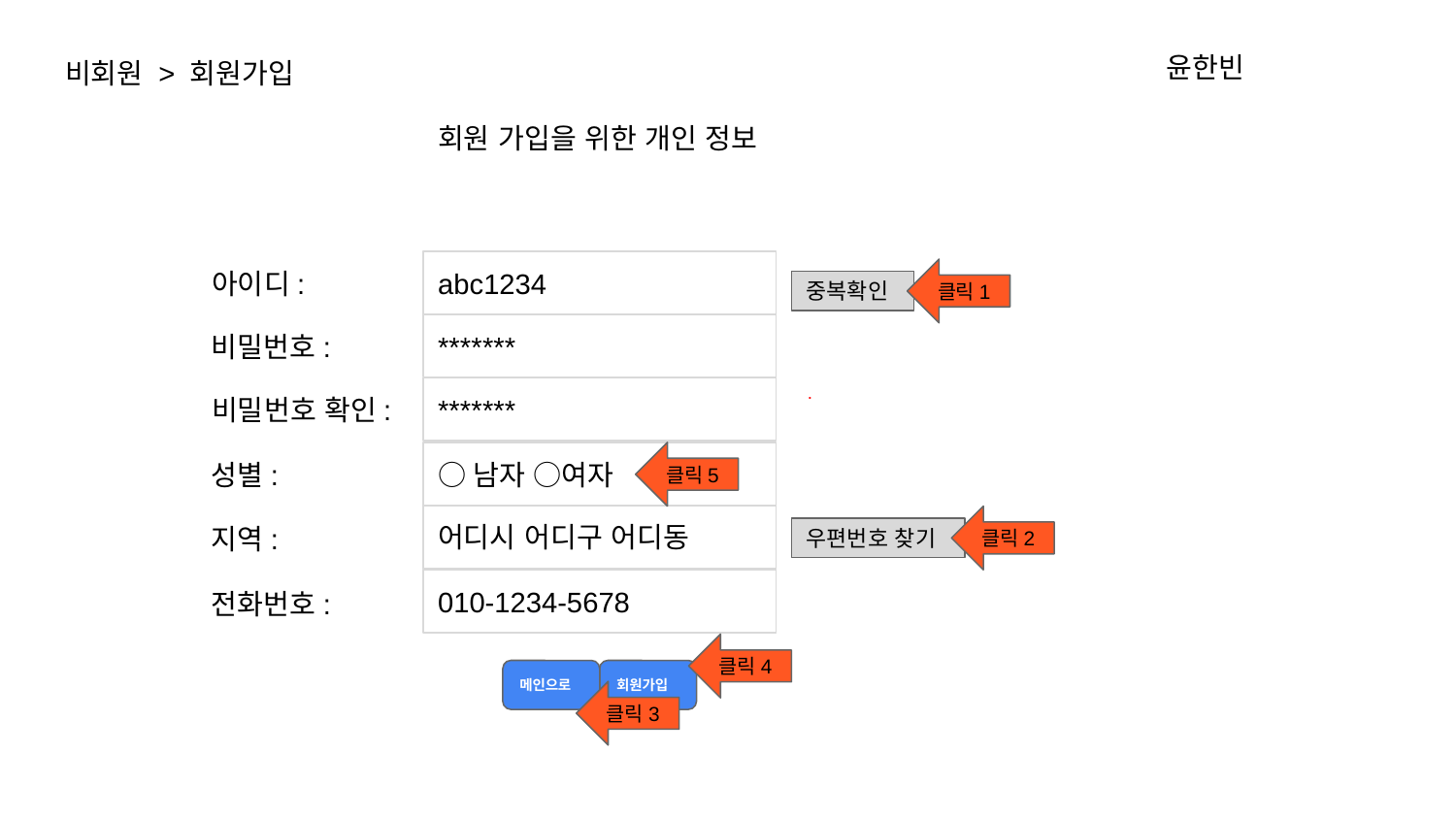

윤한빈
비회원 > 회원가입
회원 가입을 위한 개인 정보
아이디:
abc1234
클릭1
중복확인
*******
비밀번호:

.
비밀번호 확인:
*******
성별:
○남자 ○여자
클릭5
어디시 어디구 어디동
클릭2
지역:
우편번호 찾기
010-1234-5678
전화번호:
클릭4
메인으로
회원가입
클릭3